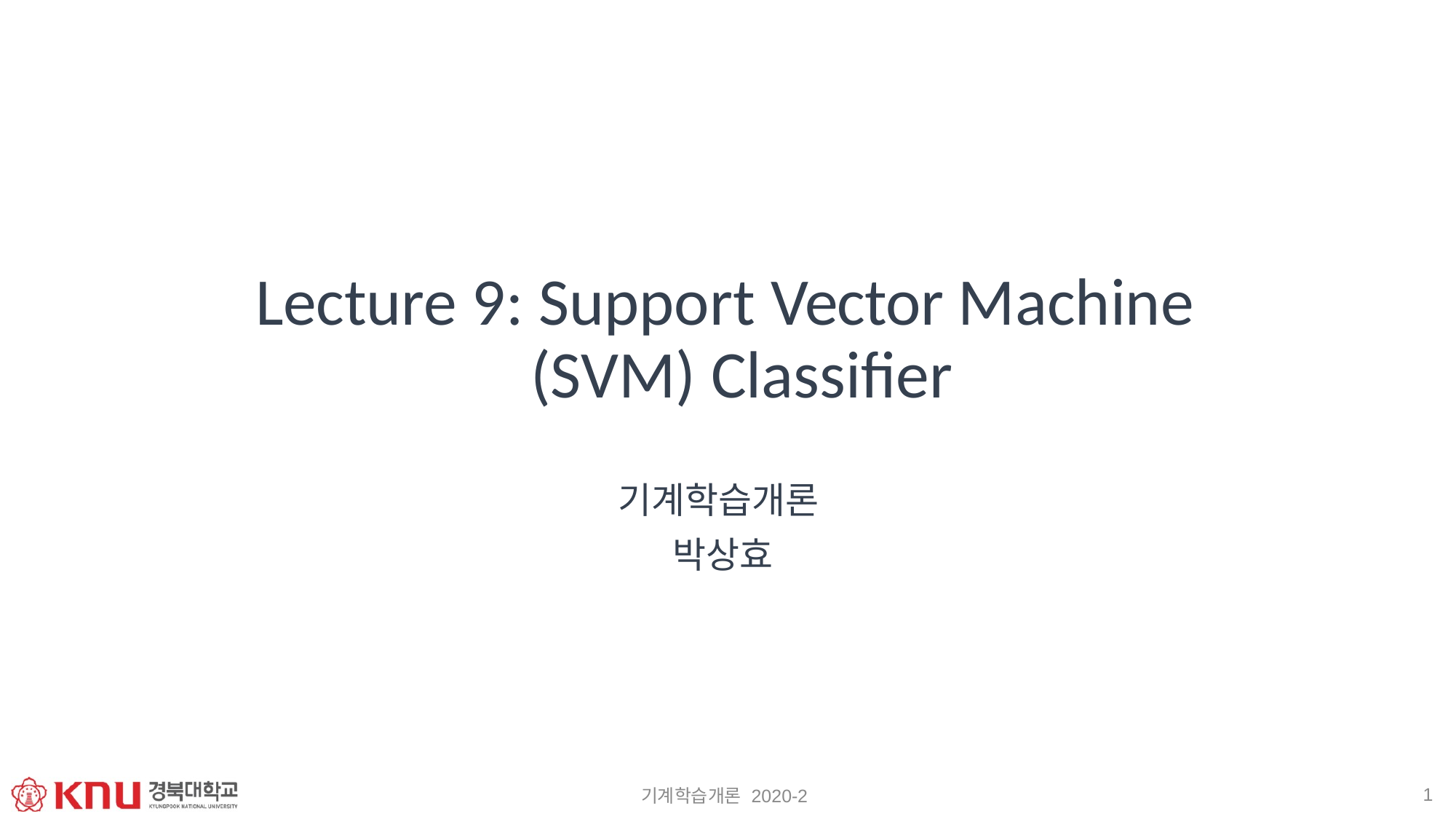

# Lecture 9: Support Vector Machine  (SVM) Classifier
기계학습개론  박상효
1
기계학습개론 2020-2